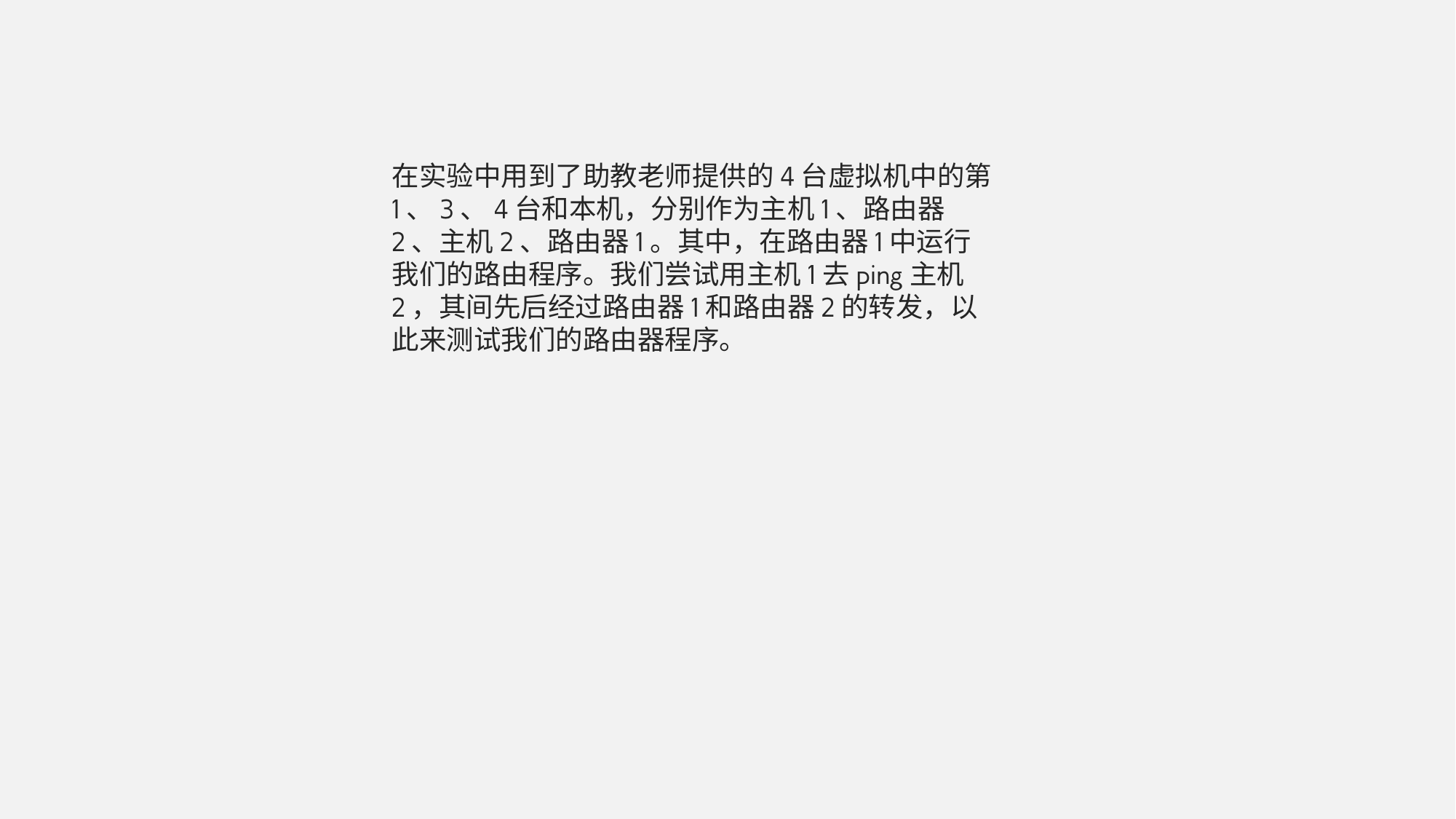

在实验中用到了助教老师提供的4台虚拟机中的第1、3、4台和本机，分别作为主机1、路由器2、主机2、路由器1。其中，在路由器1中运行我们的路由程序。我们尝试用主机1去ping主机2，其间先后经过路由器1和路由器2的转发，以此来测试我们的路由器程序。